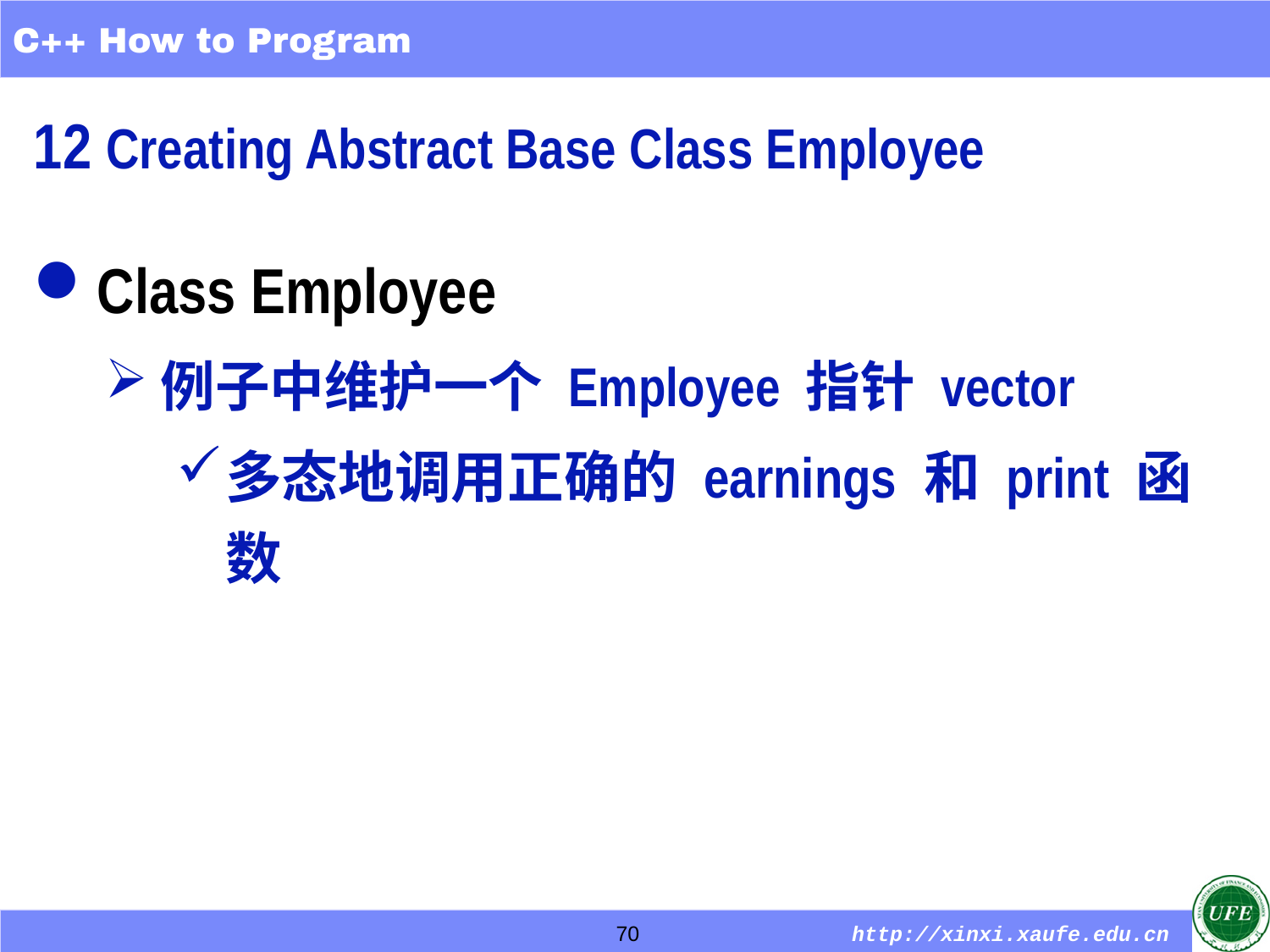

12 Creating Abstract Base Class Employee
Class Employee
例子中维护一个 Employee 指针 vector
多态地调用正确的 earnings 和 print 函数
70